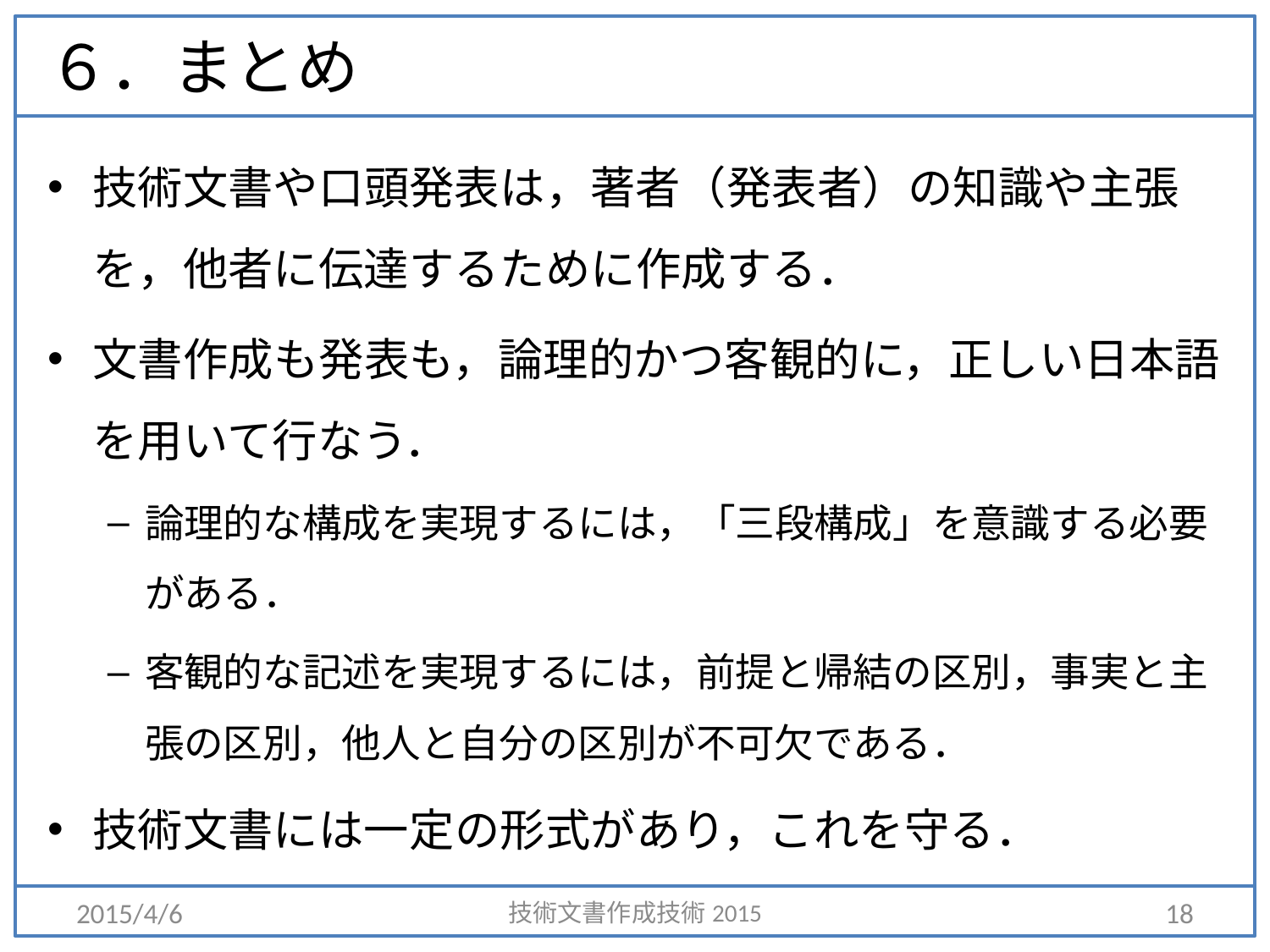

# ６．まとめ
技術文書や口頭発表は，著者（発表者）の知識や主張を，他者に伝達するために作成する．
文書作成も発表も，論理的かつ客観的に，正しい日本語を用いて行なう．
論理的な構成を実現するには，「三段構成」を意識する必要がある．
客観的な記述を実現するには，前提と帰結の区別，事実と主張の区別，他人と自分の区別が不可欠である．
技術文書には一定の形式があり，これを守る．
2015/4/6
技術文書作成技術2015
18